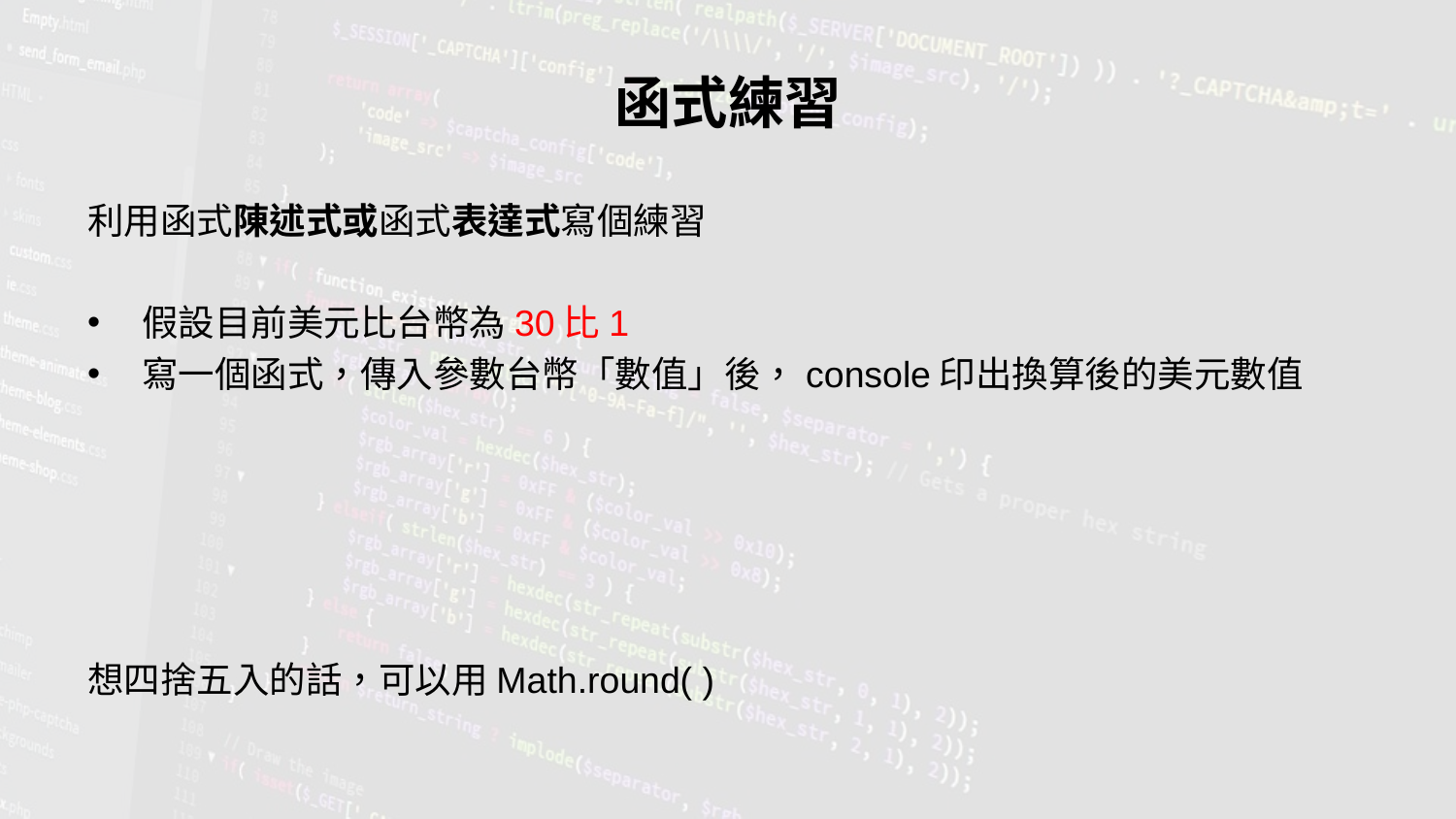

# 函式練習
利用函式陳述式或函式表達式寫個練習

假設目前美元比台幣為30比1
寫一個函式，傳入參數台幣「數值」後，console印出換算後的美元數值

想四捨五入的話，可以用Math.round( )